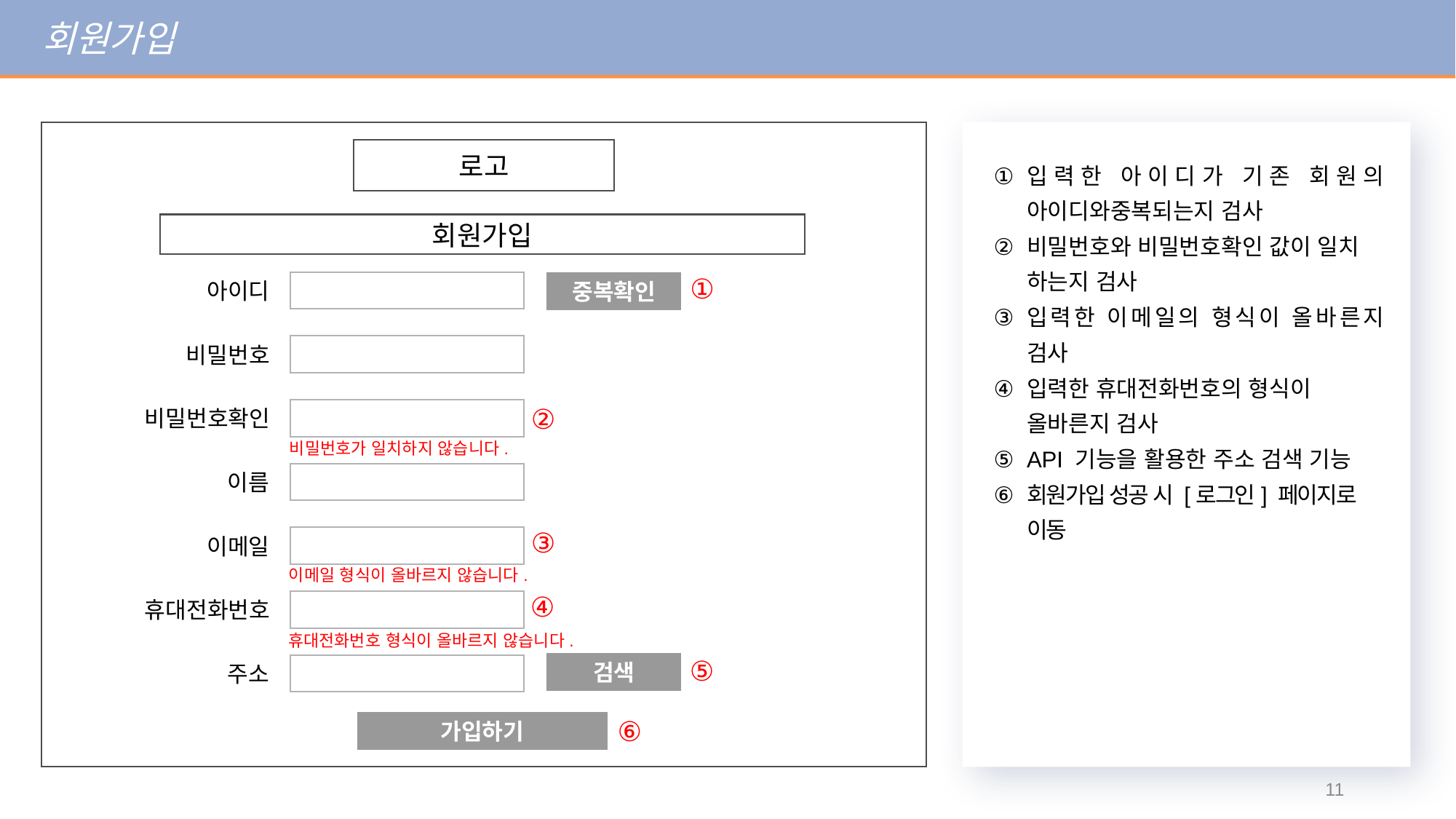

회원가입

로고
입력한 아이디가 기존 회원의 아이디와중복되는지 검사
비밀번호와 비밀번호확인 값이 일치
하는지 검사
입력한 이메일의 형식이 올바른지 검사
입력한 휴대전화번호의 형식이
올바른지 검사
API 기능을 활용한 주소 검색 기능
회원가입 성공 시 [로그인] 페이지로 이동

회원가입
①
중복확인
아이디

비밀번호

②
비밀번호확인

비밀번호가 일치하지 않습니다.
이름

③
이메일

이메일 형식이 올바르지 않습니다.
④
휴대전화번호

휴대전화번호 형식이 올바르지 않습니다.
⑤
검색
주소

⑥
가입하기
11